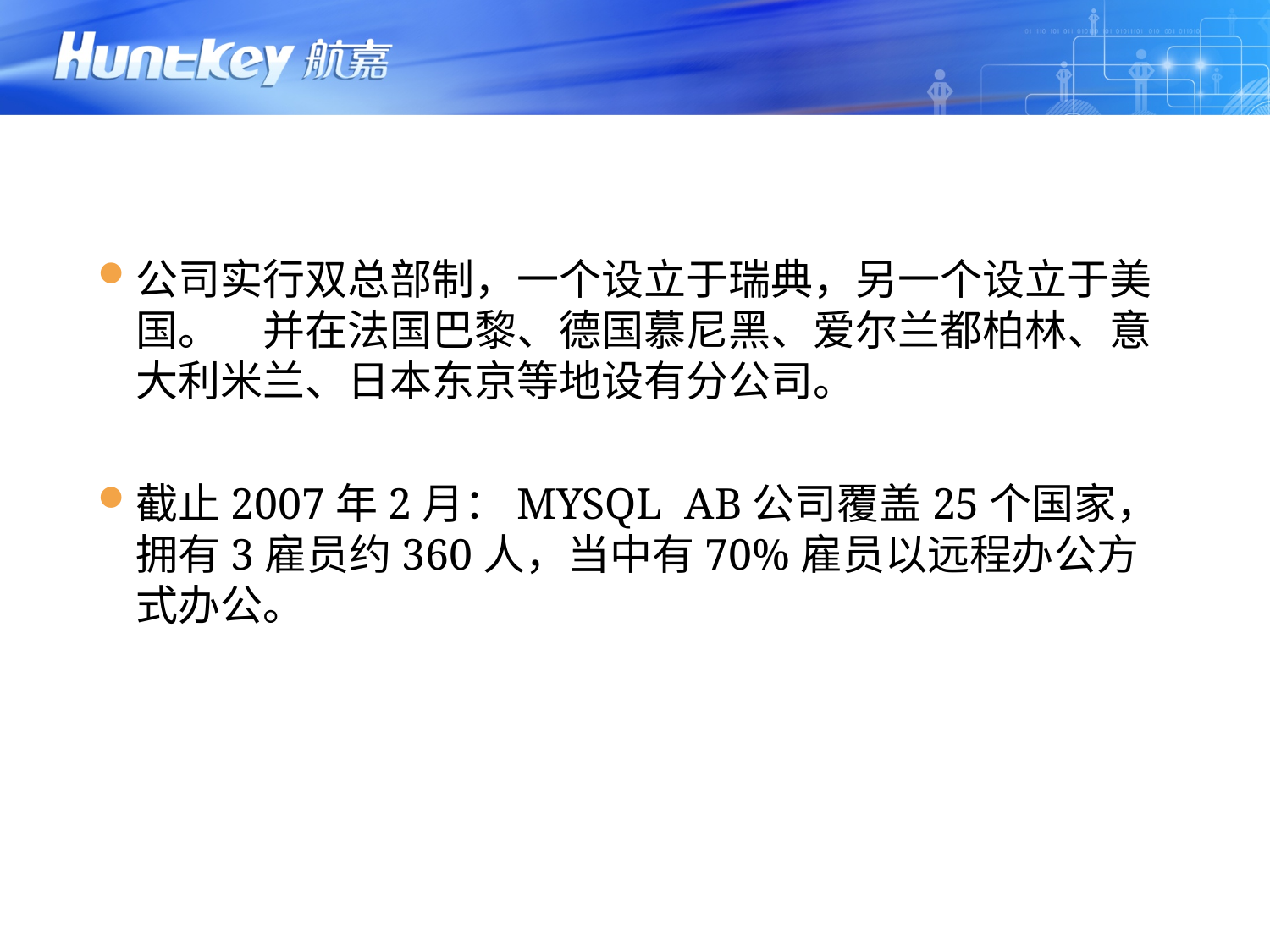

#
公司实行双总部制，一个设立于瑞典，另一个设立于美国。	并在法国巴黎、德国慕尼黑、爱尔兰都柏林、意大利米兰、日本东京等地设有分公司。

截止2007年2月：MYSQL  AB公司覆盖25个国家，拥有3雇员约360人，当中有70%雇员以远程办公方式办公。